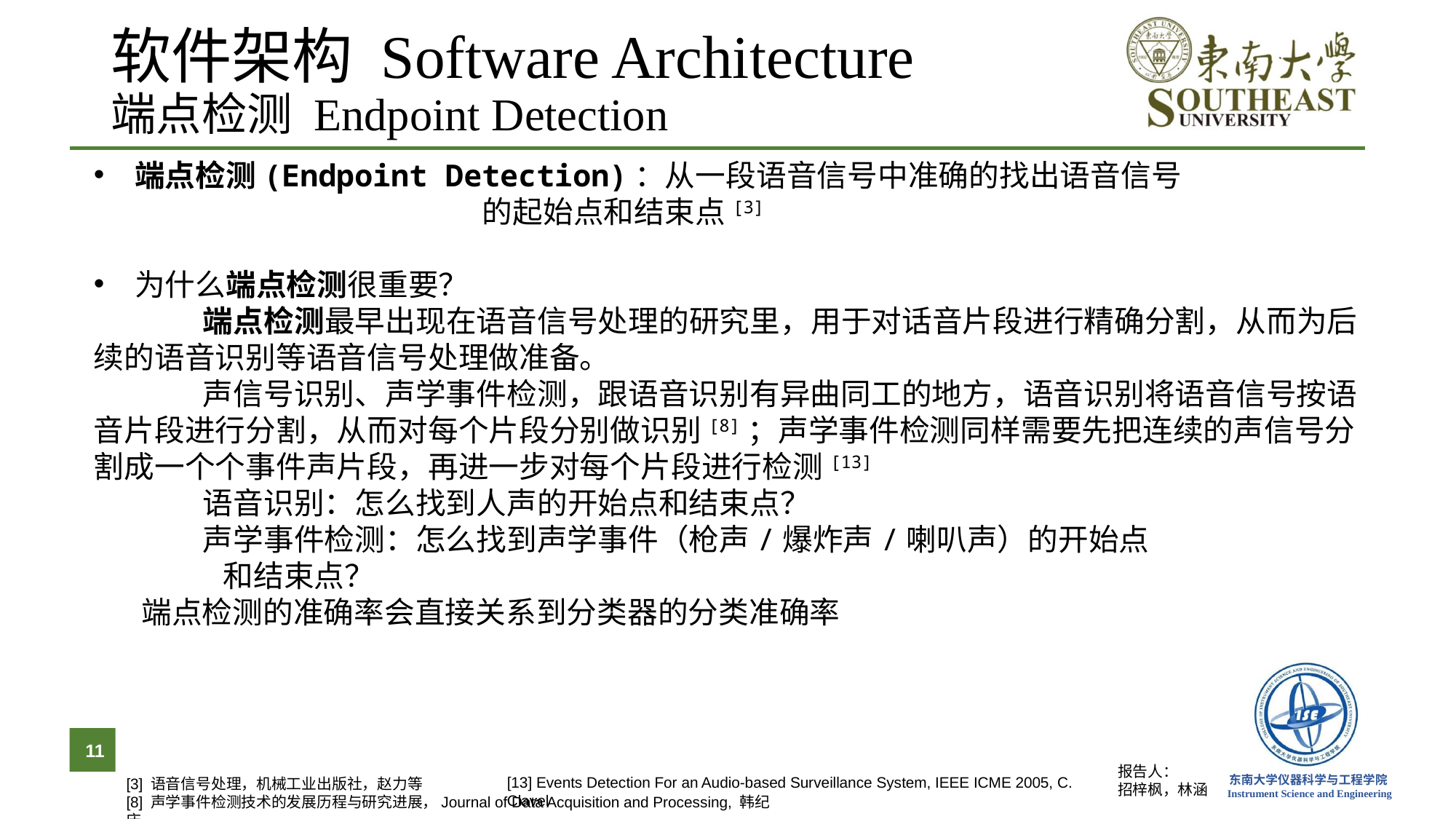

# 软件架构 Software Architecture 端点检测 Endpoint Detection
端点检测(Endpoint Detection)：从一段语音信号中准确的找出语音信号					   的起始点和结束点[3]

为什么端点检测很重要？
	端点检测最早出现在语音信号处理的研究里，用于对话音片段进行精确分割，从而为后续的语音识别等语音信号处理做准备。
	声信号识别、声学事件检测，跟语音识别有异曲同工的地方，语音识别将语音信号按语音片段进行分割，从而对每个片段分别做识别[8]；声学事件检测同样需要先把连续的声信号分割成一个个事件声片段，再进一步对每个片段进行检测[13]
	语音识别：怎么找到人声的开始点和结束点？
	声学事件检测：怎么找到声学事件（枪声/爆炸声/喇叭声）的开始点			   和结束点？
      端点检测的准确率会直接关系到分类器的分类准确率

11
报告人：
招梓枫，林涵
[13] Events Detection For an Audio-based Surveillance System, IEEE ICME 2005, C. Clavel
[3] 语音信号处理，机械工业出版社，赵力等
[8] 声学事件检测技术的发展历程与研究进展，Journal of Data Acquisition and Processing, 韩纪庆